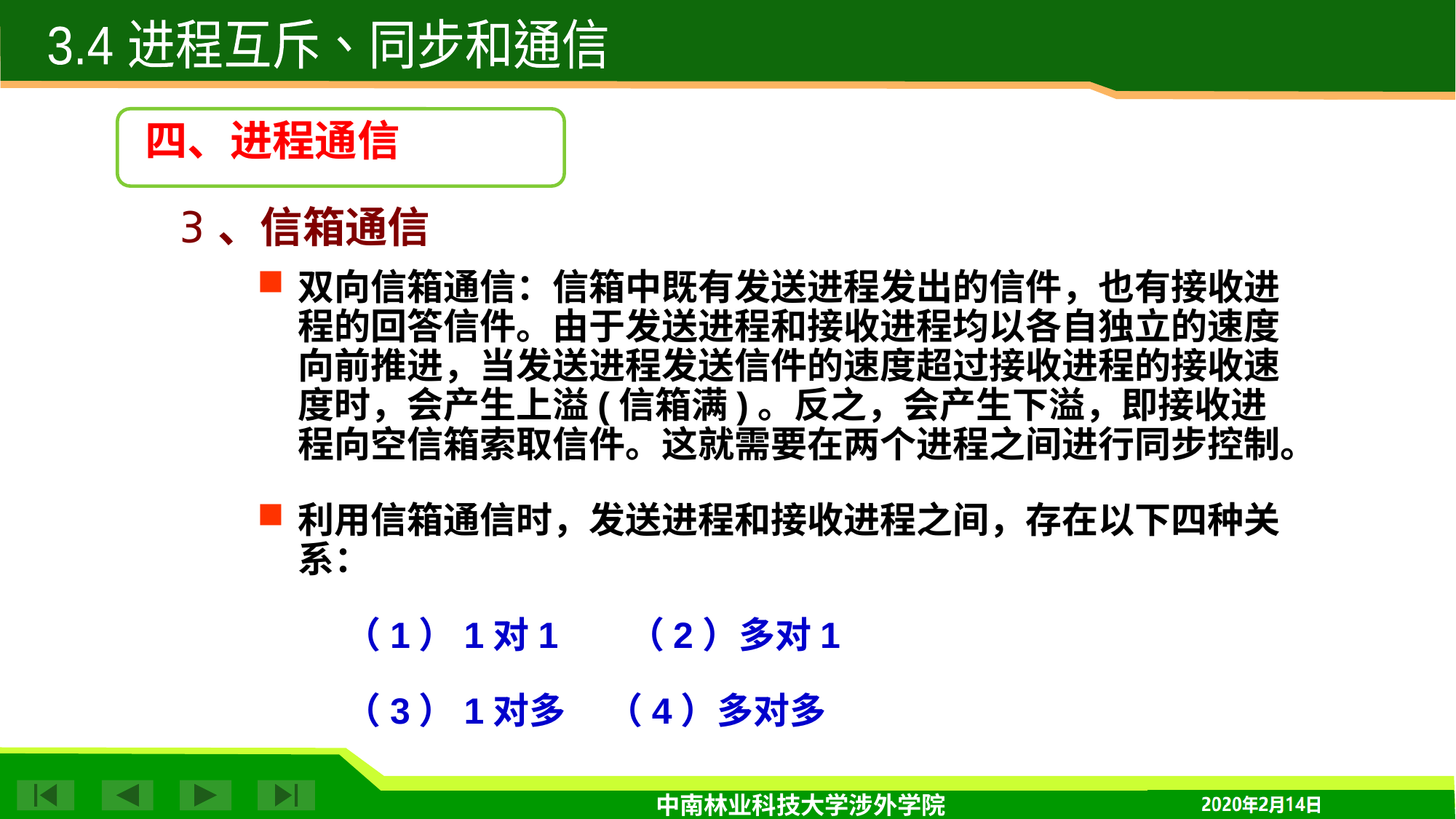

3.4 进程互斥、同步和通信
四、进程通信

3、信箱通信
双向信箱通信：信箱中既有发送进程发出的信件，也有接收进程的回答信件。由于发送进程和接收进程均以各自独立的速度向前推进，当发送进程发送信件的速度超过接收进程的接收速度时，会产生上溢(信箱满)。反之，会产生下溢，即接收进程向空信箱索取信件。这就需要在两个进程之间进行同步控制。
利用信箱通信时，发送进程和接收进程之间，存在以下四种关系：
   （1）1对1      （2）多对1
   （3）1对多     （4）多对多